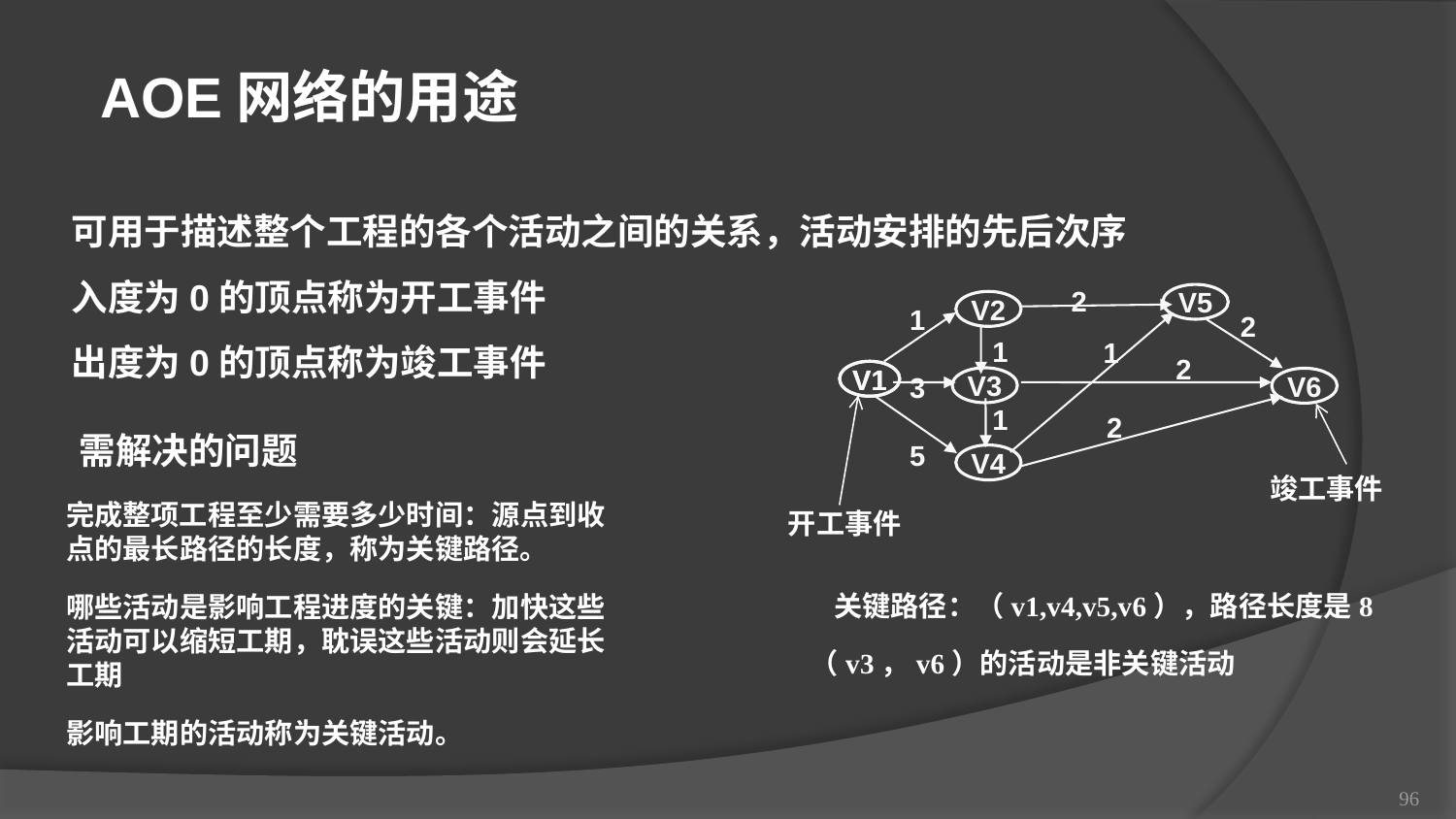

AOE网络的用途
可用于描述整个工程的各个活动之间的关系，活动安排的先后次序
入度为0的顶点称为开工事件
出度为0的顶点称为竣工事件
2
V5
V2
1

3

5

2

1

1
1
V1
V1
V3
V6

2
V4
竣工事件
开工事件
2
需解决的问题
完成整项工程至少需要多少时间：源点到收点的最长路径的长度，称为关键路径。
哪些活动是影响工程进度的关键：加快这些活动可以缩短工期，耽误这些活动则会延长工期
影响工期的活动称为关键活动。
关键路径：（v1,v4,v5,v6），路径长度是8
（v3，v6）的活动是非关键活动
96